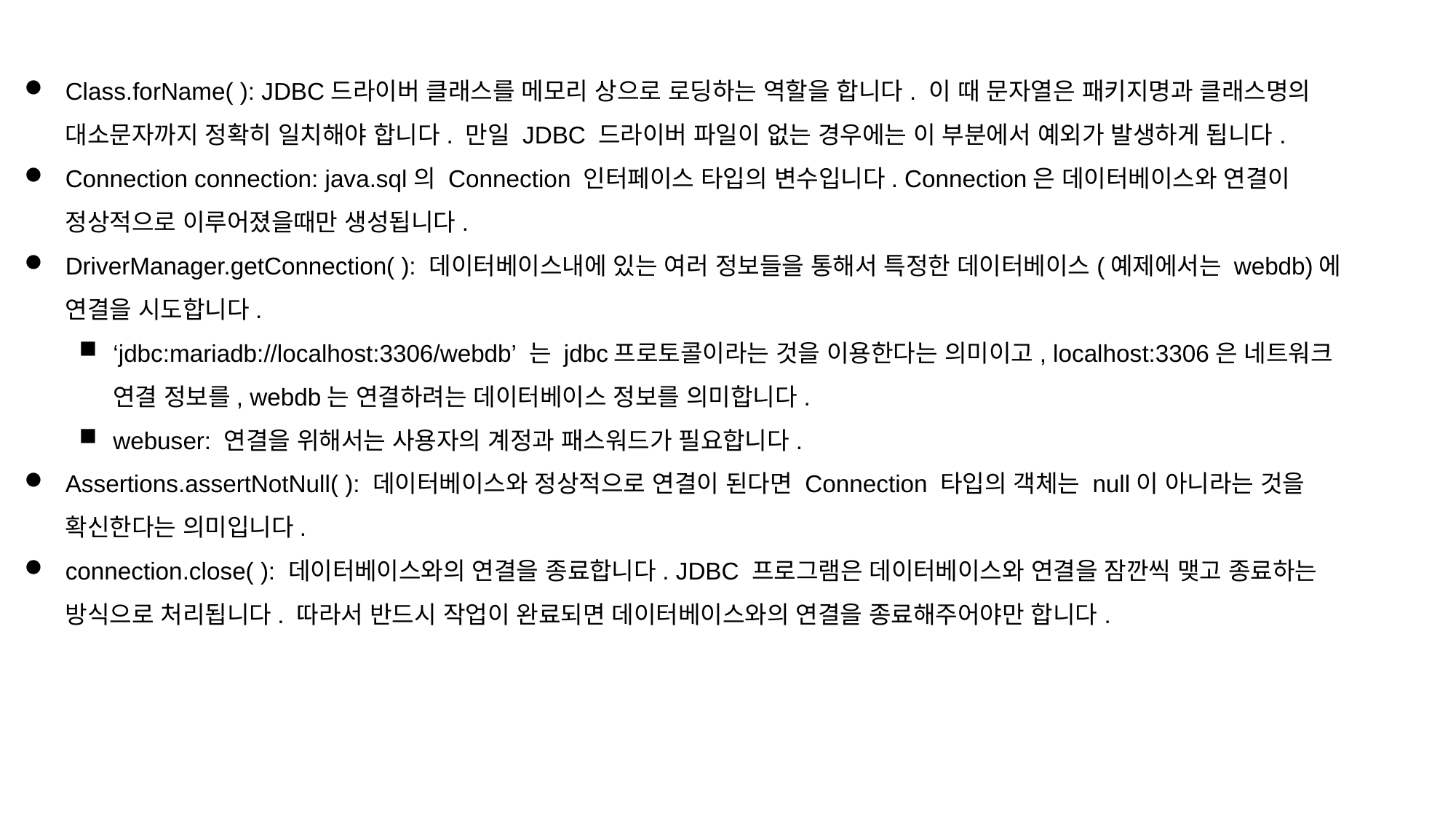

Class.forName( ): JDBC드라이버 클래스를 메모리 상으로 로딩하는 역할을 합니다. 이 때 문자열은 패키지명과 클래스명의 대소문자까지 정확히 일치해야 합니다. 만일 JDBC 드라이버 파일이 없는 경우에는 이 부분에서 예외가 발생하게 됩니다.
Connection connection: java.sql의 Connection 인터페이스 타입의 변수입니다. Connection은 데이터베이스와 연결이 정상적으로 이루어졌을때만 생성됩니다.
DriverManager.getConnection( ): 데이터베이스내에 있는 여러 정보들을 통해서 특정한 데이터베이스(예제에서는 webdb)에 연결을 시도합니다.
‘jdbc:mariadb://localhost:3306/webdb’ 는 jdbc프로토콜이라는 것을 이용한다는 의미이고, localhost:3306은 네트워크 연결 정보를, webdb는 연결하려는 데이터베이스 정보를 의미합니다.
webuser: 연결을 위해서는 사용자의 계정과 패스워드가 필요합니다.
Assertions.assertNotNull( ): 데이터베이스와 정상적으로 연결이 된다면 Connection 타입의 객체는 null이 아니라는 것을 확신한다는 의미입니다.
connection.close( ): 데이터베이스와의 연결을 종료합니다. JDBC 프로그램은 데이터베이스와 연결을 잠깐씩 맺고 종료하는 방식으로 처리됩니다. 따라서 반드시 작업이 완료되면 데이터베이스와의 연결을 종료해주어야만 합니다.